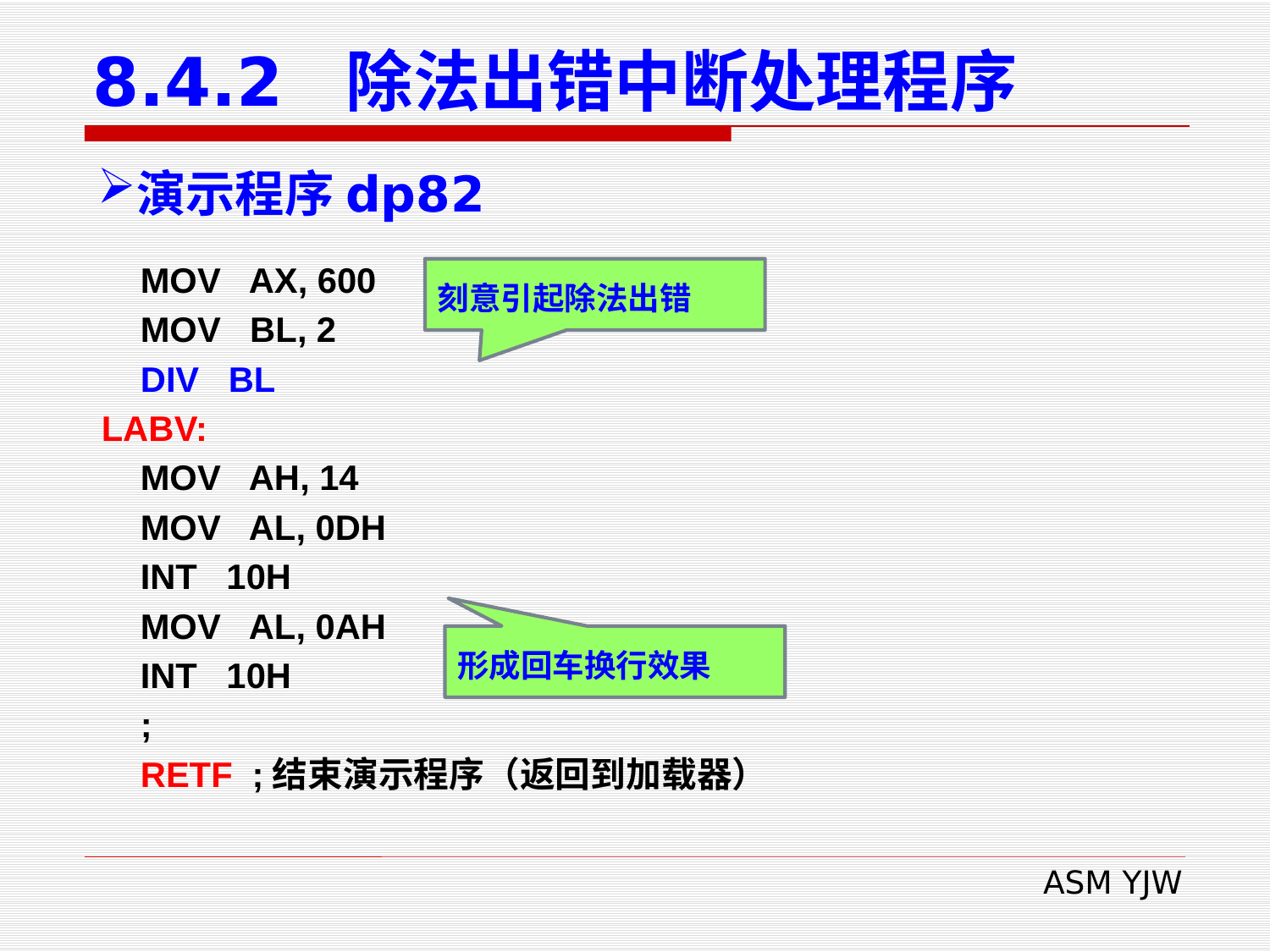

# 8.4.2  除法出错中断处理程序
演示程序dp82
    MOV   AX, 600
    MOV   BL, 2
    DIV   BL
LABV:
    MOV   AH, 14
    MOV   AL, 0DH
    INT   10H
    MOV   AL, 0AH
    INT   10H
    ;
    RETF  ;结束演示程序（返回到加载器）
刻意引起除法出错
形成回车换行效果